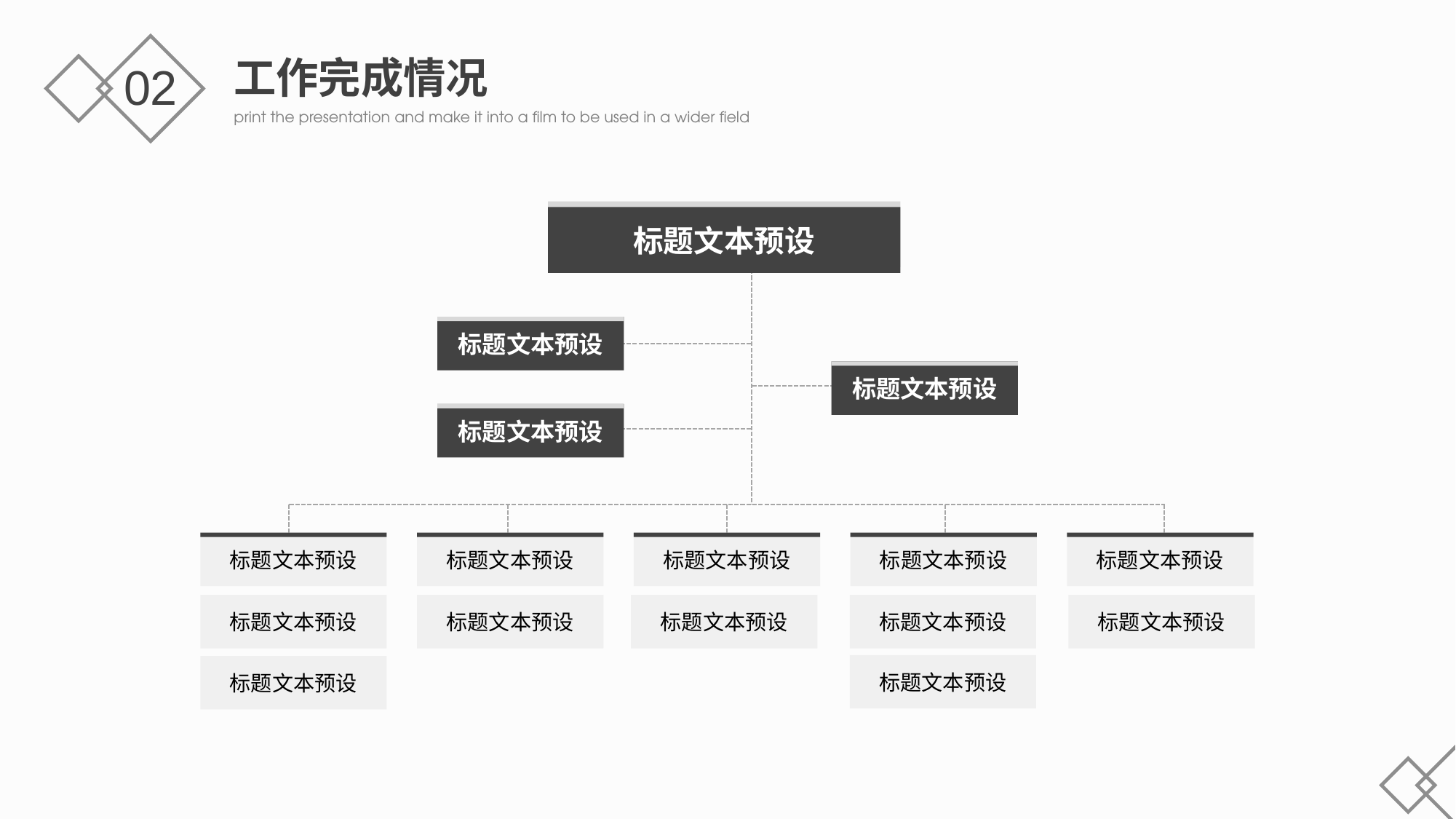

工作完成情况
print the presentation and make it into a film to be used in a wider field
02

标题文本预设
标题文本预设

标题文本预设

标题文本预设

标题文本预设

标题文本预设
标题文本预设
标题文本预设
标题文本预设
标题文本预设
标题文本预设
标题文本预设
标题文本预设
标题文本预设
标题文本预设
标题文本预设
标题文本预设